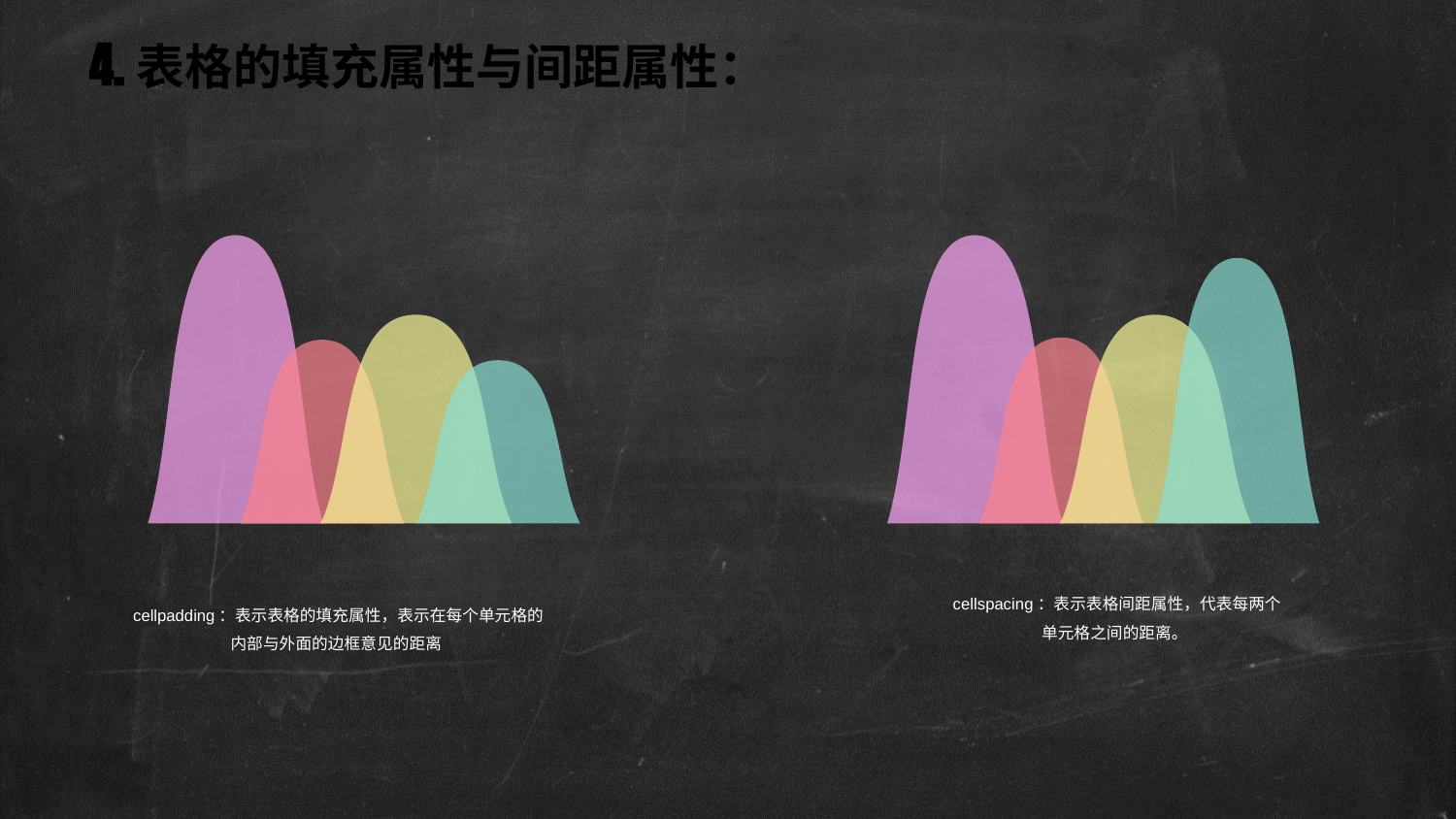

4.表格的填充属性与间距属性：

 cellspacing：表示表格间距属性，代表每两个单元格之间的距离。
 cellpadding：表示表格的填充属性，表示在每个单元格的内部与外面的边框意见的距离